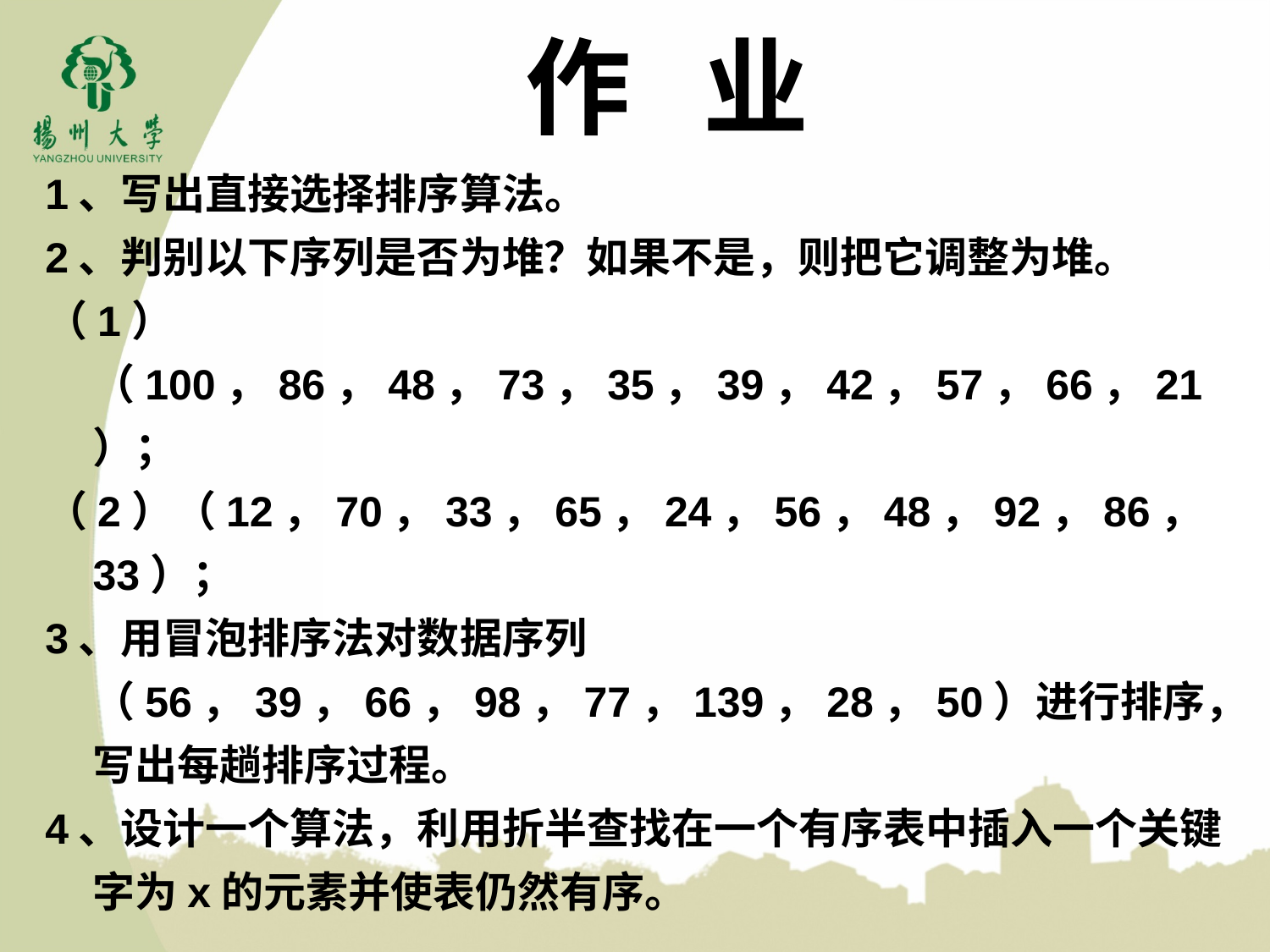

# 作   业
1、写出直接选择排序算法。
2、判别以下序列是否为堆？如果不是，则把它调整为堆。
（1）（100，86，48，73，35，39，42，57，66，21）；
（2）（12，70，33，65，24，56，48，92，86，33）；
3、用冒泡排序法对数据序列（56，39，66，98，77，139，28，50）进行排序，写出每趟排序过程。
4、设计一个算法，利用折半查找在一个有序表中插入一个关键字为x的元素并使表仍然有序。